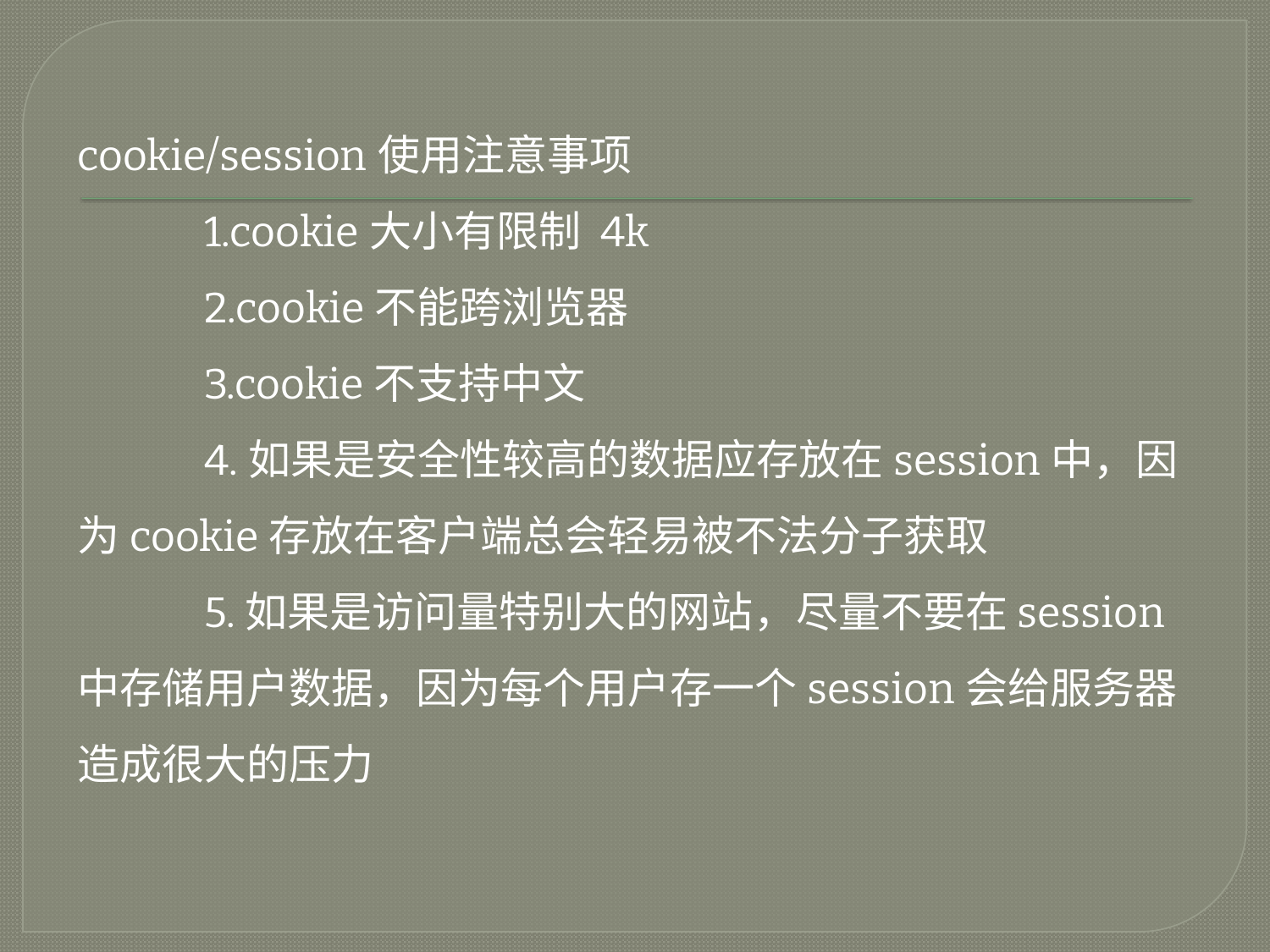

cookie/session使用注意事项
	1.cookie大小有限制 4k
	2.cookie不能跨浏览器
	3.cookie不支持中文
	4.如果是安全性较高的数据应存放在session中，因为cookie存放在客户端总会轻易被不法分子获取
	5.如果是访问量特别大的网站，尽量不要在session中存储用户数据，因为每个用户存一个session会给服务器造成很大的压力